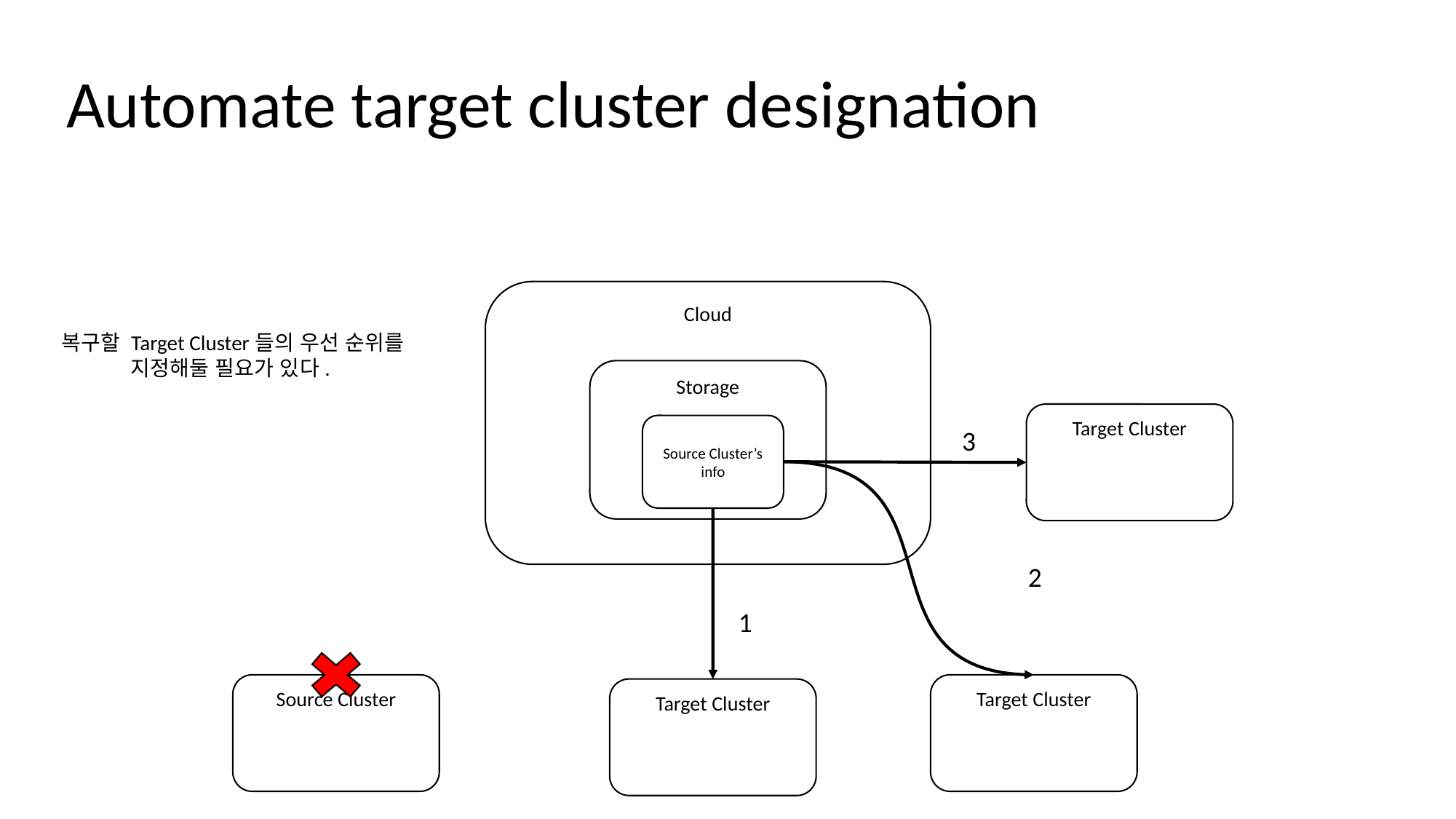

Automate target cluster designation
Cloud
복구할 Target Cluster들의 우선 순위를
지정해둘 필요가 있다.
Storage
Target Cluster
Source Cluster’s info
3
2
1

Source Cluster
Target Cluster
Target Cluster